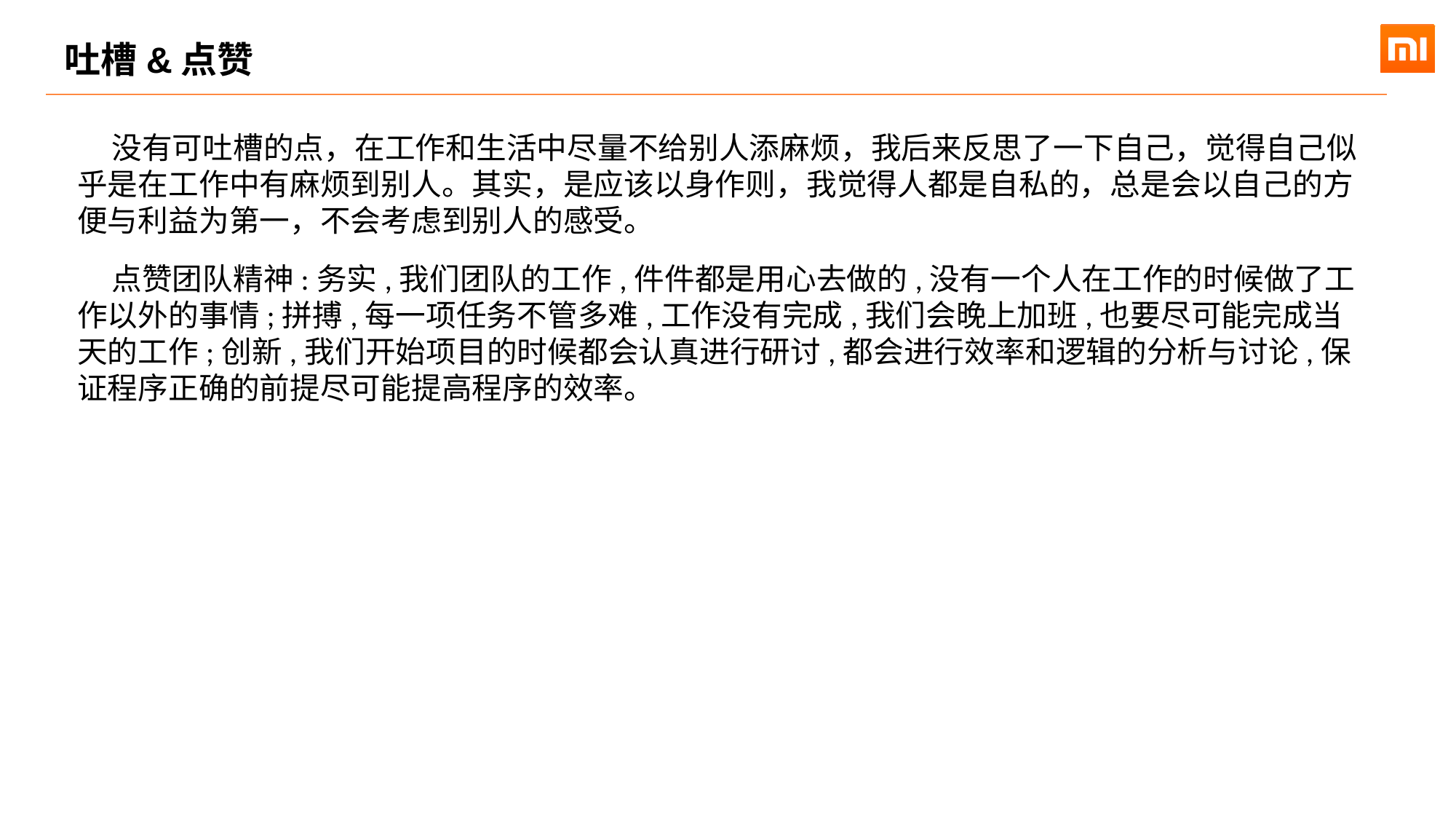

吐槽&点赞
    没有可吐槽的点，在工作和生活中尽量不给别人添麻烦，我后来反思了一下自己，觉得自己似乎是在工作中有麻烦到别人。其实，是应该以身作则，我觉得人都是自私的，总是会以自己的方便与利益为第一，不会考虑到别人的感受。
    点赞团队精神:务实,我们团队的工作,件件都是用心去做的,没有一个人在工作的时候做了工作以外的事情;拼搏,每一项任务不管多难,工作没有完成,我们会晚上加班,也要尽可能完成当天的工作;创新,我们开始项目的时候都会认真进行研讨,都会进行效率和逻辑的分析与讨论,保证程序正确的前提尽可能提高程序的效率。